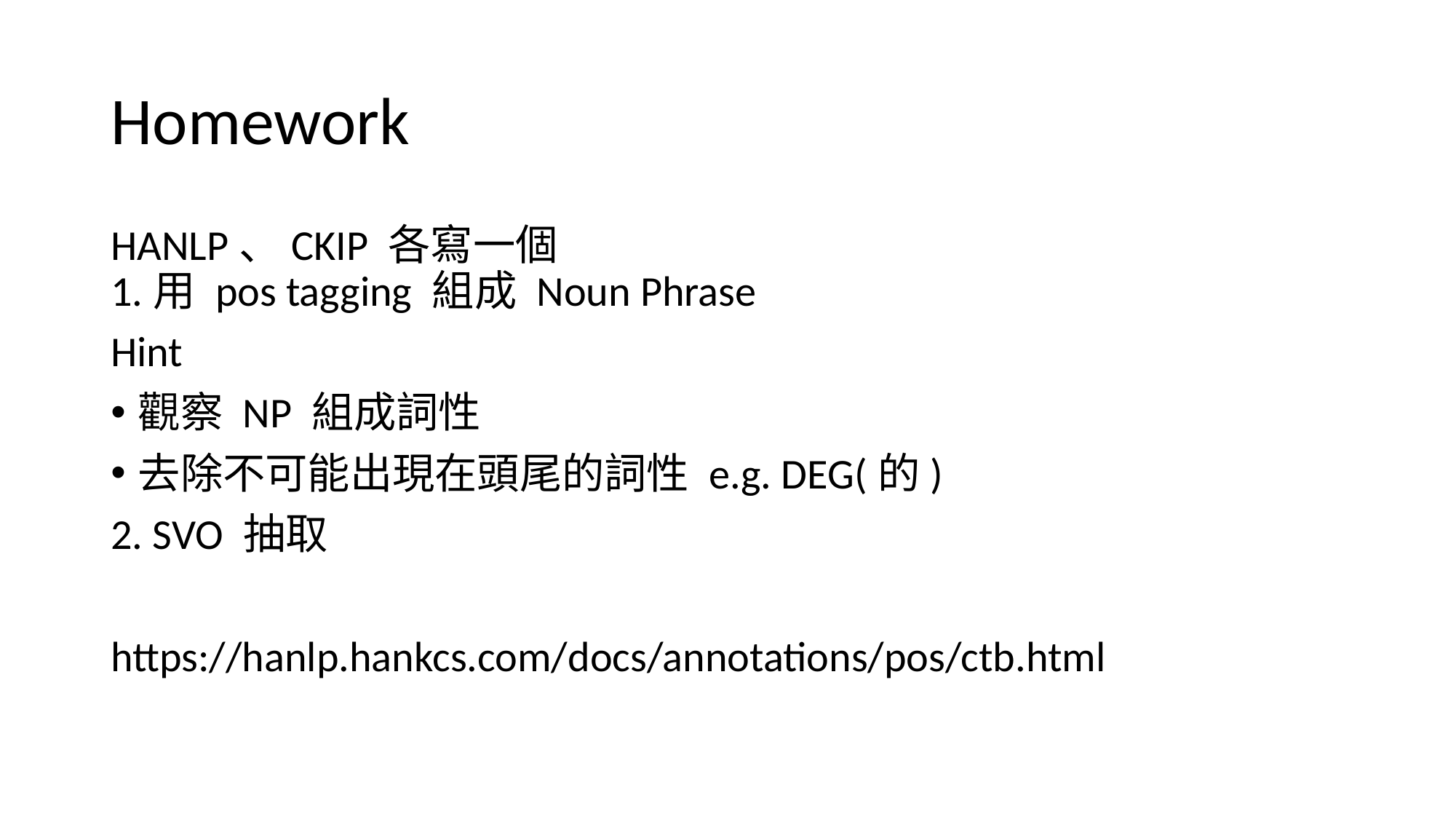

# Homework
HANLP、CKIP 各寫一個
1.用 pos tagging 組成 Noun Phrase
Hint
觀察 NP 組成詞性
去除不可能出現在頭尾的詞性 e.g. DEG(的)
2. SVO 抽取

https://hanlp.hankcs.com/docs/annotations/pos/ctb.html